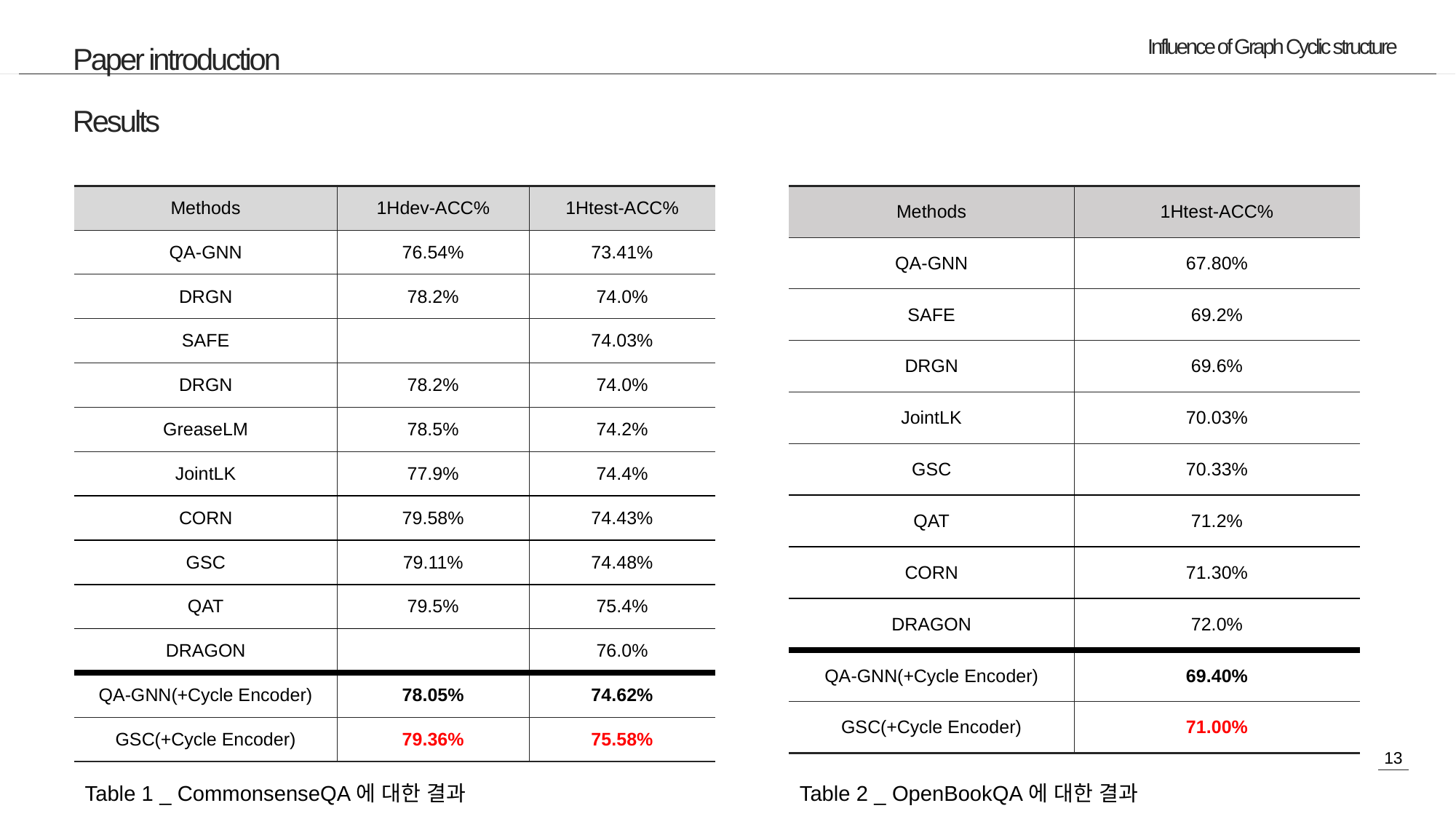

Paper introduction
Results
| Methods | 1Hdev-ACC% | 1Htest-ACC% |
| --- | --- | --- |
| QA-GNN | 76.54% | 73.41% |
| DRGN | 78.2% | 74.0% |
| SAFE |  | 74.03% |
| DRGN | 78.2% | 74.0% |
| GreaseLM | 78.5% | 74.2% |
| JointLK | 77.9% | 74.4% |
| CORN | 79.58% | 74.43% |
| GSC | 79.11% | 74.48% |
| QAT | 79.5% | 75.4% |
| DRAGON |  | 76.0% |
| QA-GNN(+Cycle Encoder) | 78.05% | 74.62% |
| GSC(+Cycle Encoder) | 79.36% | 75.58% |
| Methods | 1Htest-ACC% |
| --- | --- |
| QA-GNN | 67.80% |
| SAFE | 69.2% |
| DRGN | 69.6% |
| JointLK | 70.03% |
| GSC | 70.33% |
| QAT | 71.2% |
| CORN | 71.30% |
| DRAGON | 72.0% |
| QA-GNN(+Cycle Encoder) | 69.40% |
| GSC(+Cycle Encoder) | 71.00% |
Table 1 _ CommonsenseQA에 대한 결과
Table 2 _ OpenBookQA에 대한 결과